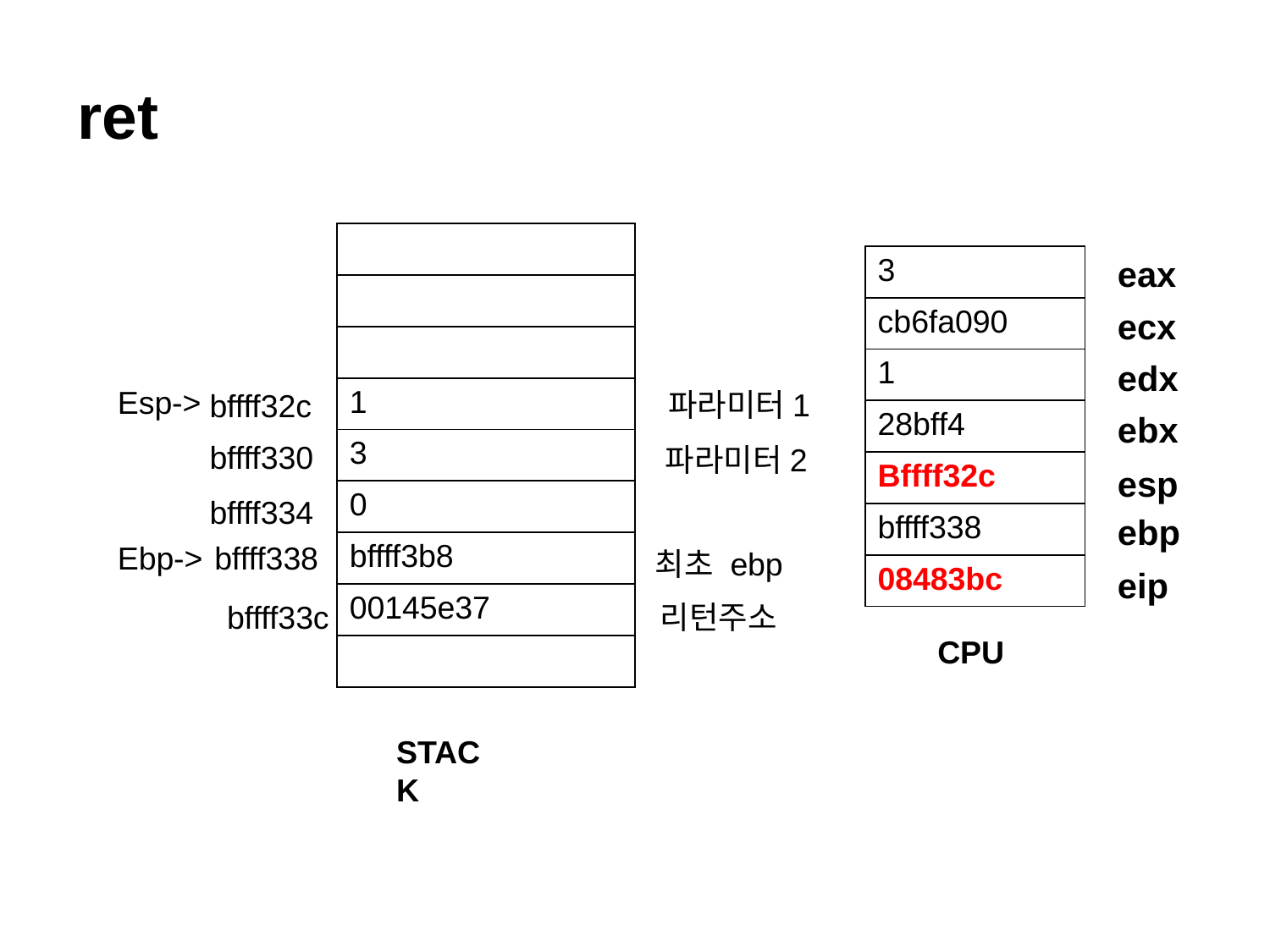

ret
|  |
| --- |
|  |
|  |
| 1 |
| 3 |
| 0 |
| bffff3b8 |
| 00145e37 |
|  |
| 3 |
| --- |
| cb6fa090 |
| 1 |
| 28bff4 |
| Bffff32c |
| bffff338 |
| 08483bc |
eax
ecx
edx
Esp->
파라미터1
bffff32c
ebx
bffff330
파라미터2
esp
bffff334
ebp
Ebp->
bffff338
최초 ebp
eip
bffff33c
리턴주소
CPU
STACK